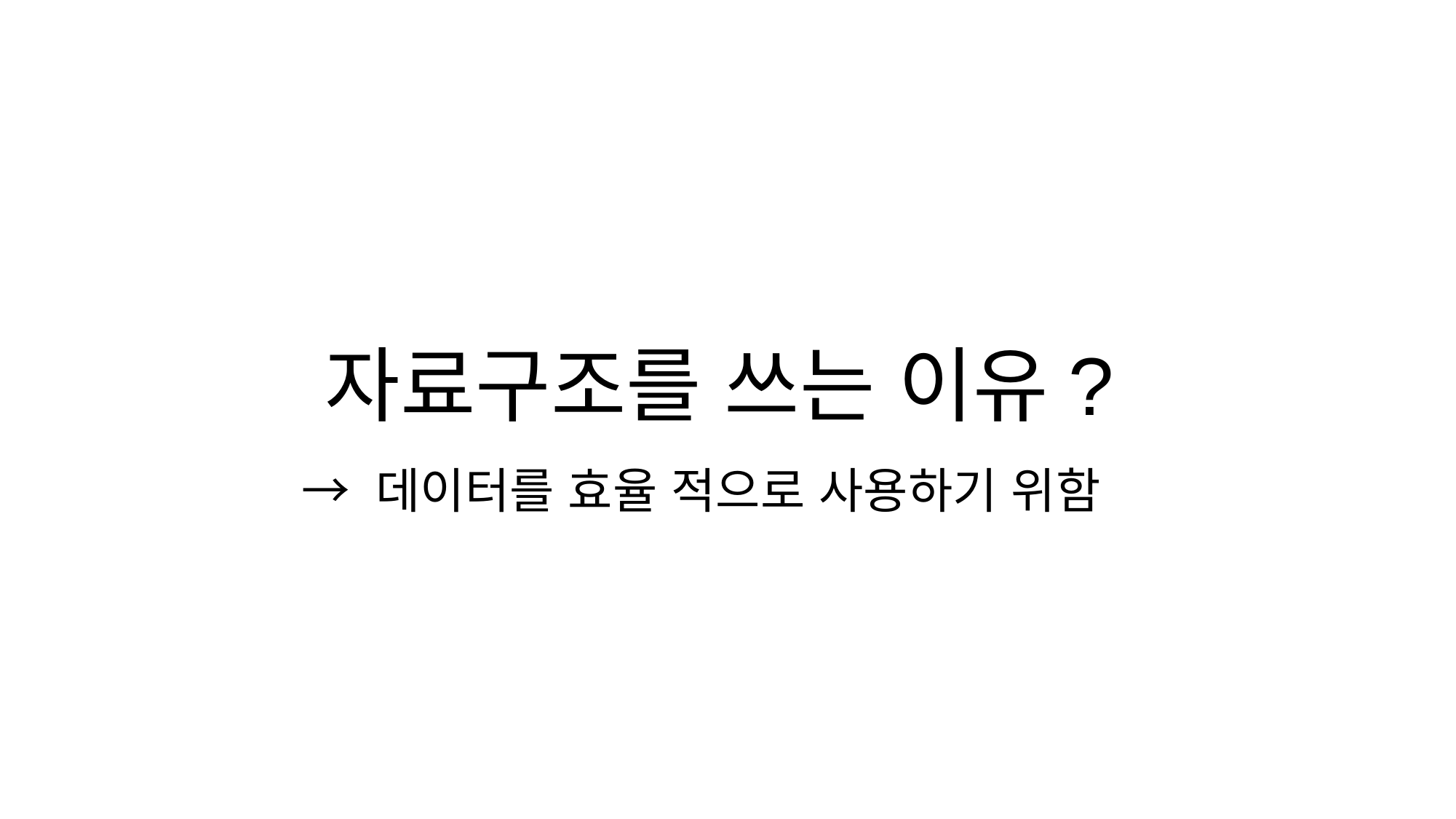

# 자료구조를 쓰는 이유?
→ 데이터를 효율 적으로 사용하기 위함